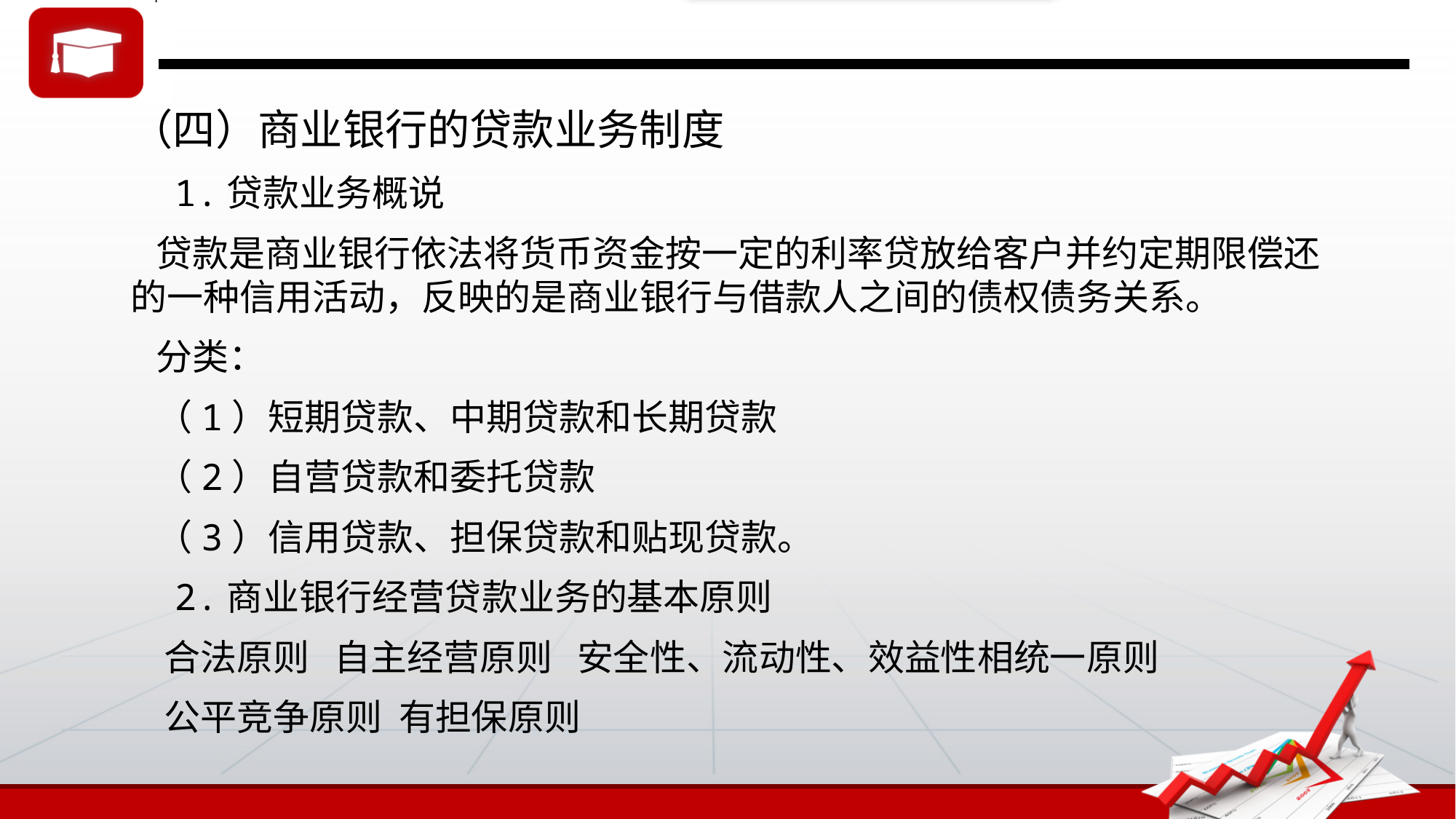

（四）商业银行的贷款业务制度
  1.贷款业务概说
  贷款是商业银行依法将货币资金按一定的利率贷放给客户并约定期限偿还的一种信用活动，反映的是商业银行与借款人之间的债权债务关系。
  分类：
  （1）短期贷款、中期贷款和长期贷款
  （2）自营贷款和委托贷款
  （3）信用贷款、担保贷款和贴现贷款。
  2.商业银行经营贷款业务的基本原则
   合法原则   自主经营原则   安全性、流动性、效益性相统一原则
   公平竞争原则  有担保原则